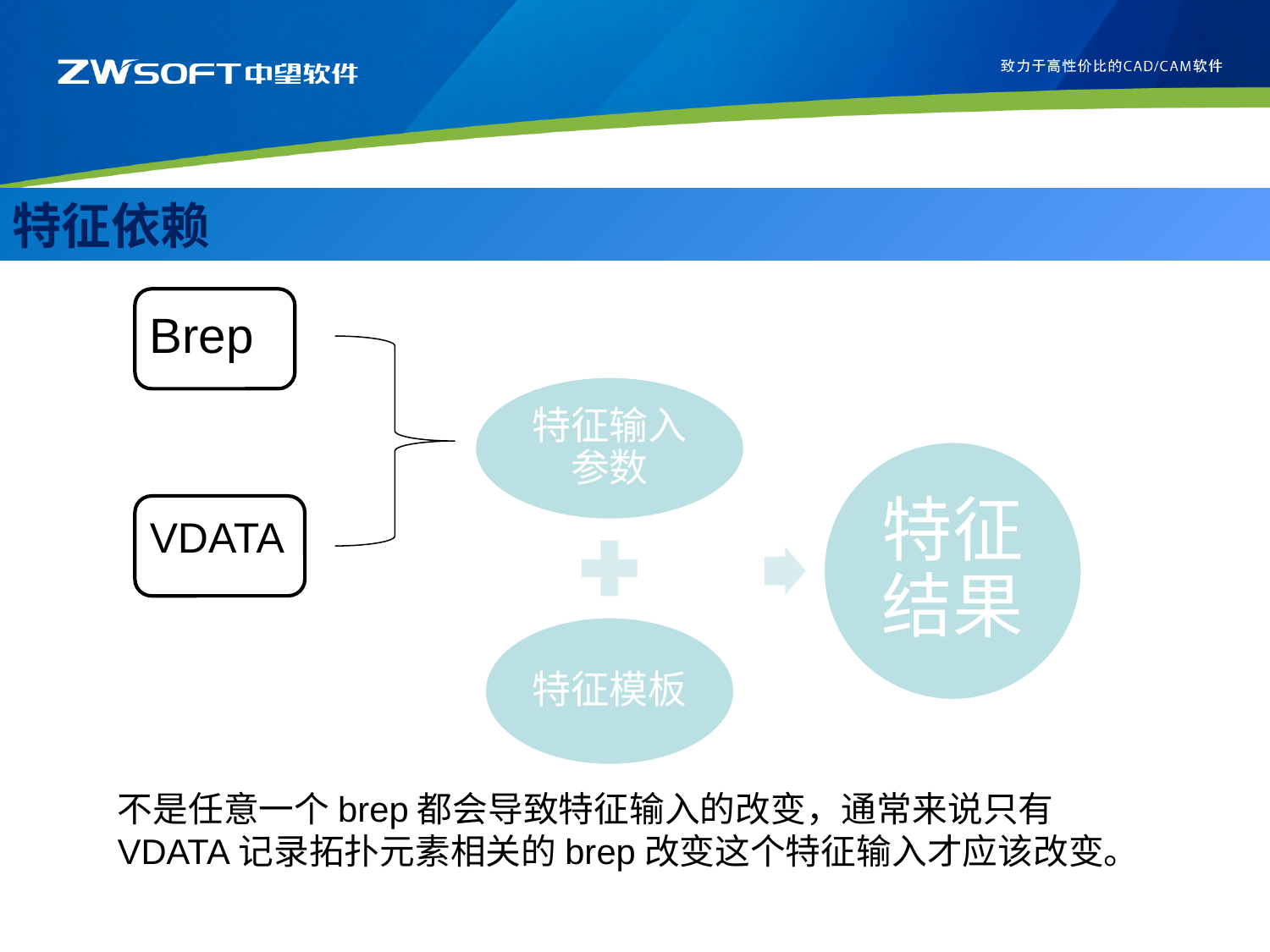

特征依赖
Brep

特征输入参数

特征模板

特征结果
VDATA
不是任意一个brep都会导致特征输入的改变，通常来说只有VDATA记录拓扑元素相关的brep改变这个特征输入才应该改变。